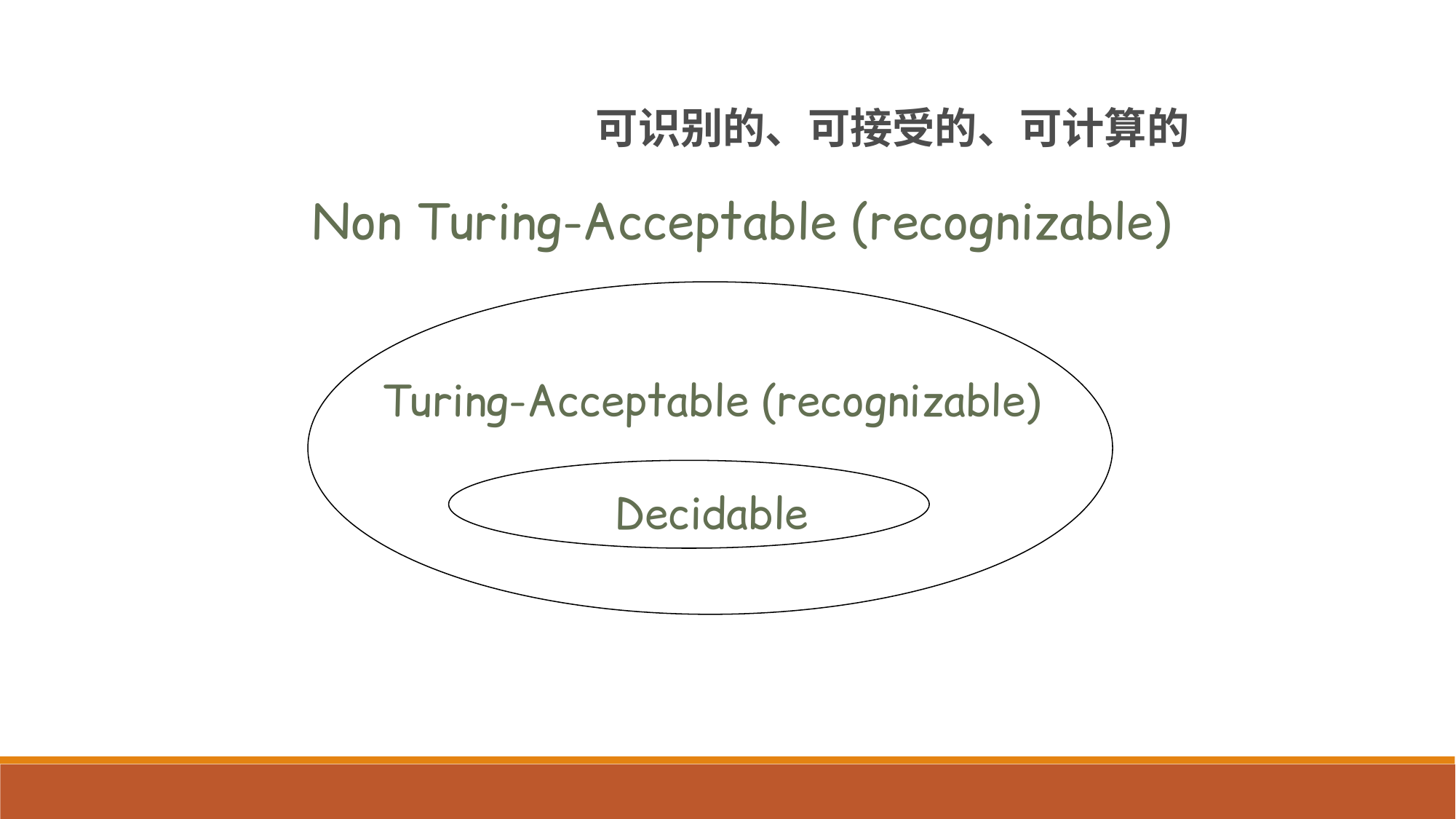

可识别的、可接受的、可计算的
Non Turing-Acceptable (recognizable)

Turing-Acceptable (recognizable)

Decidable